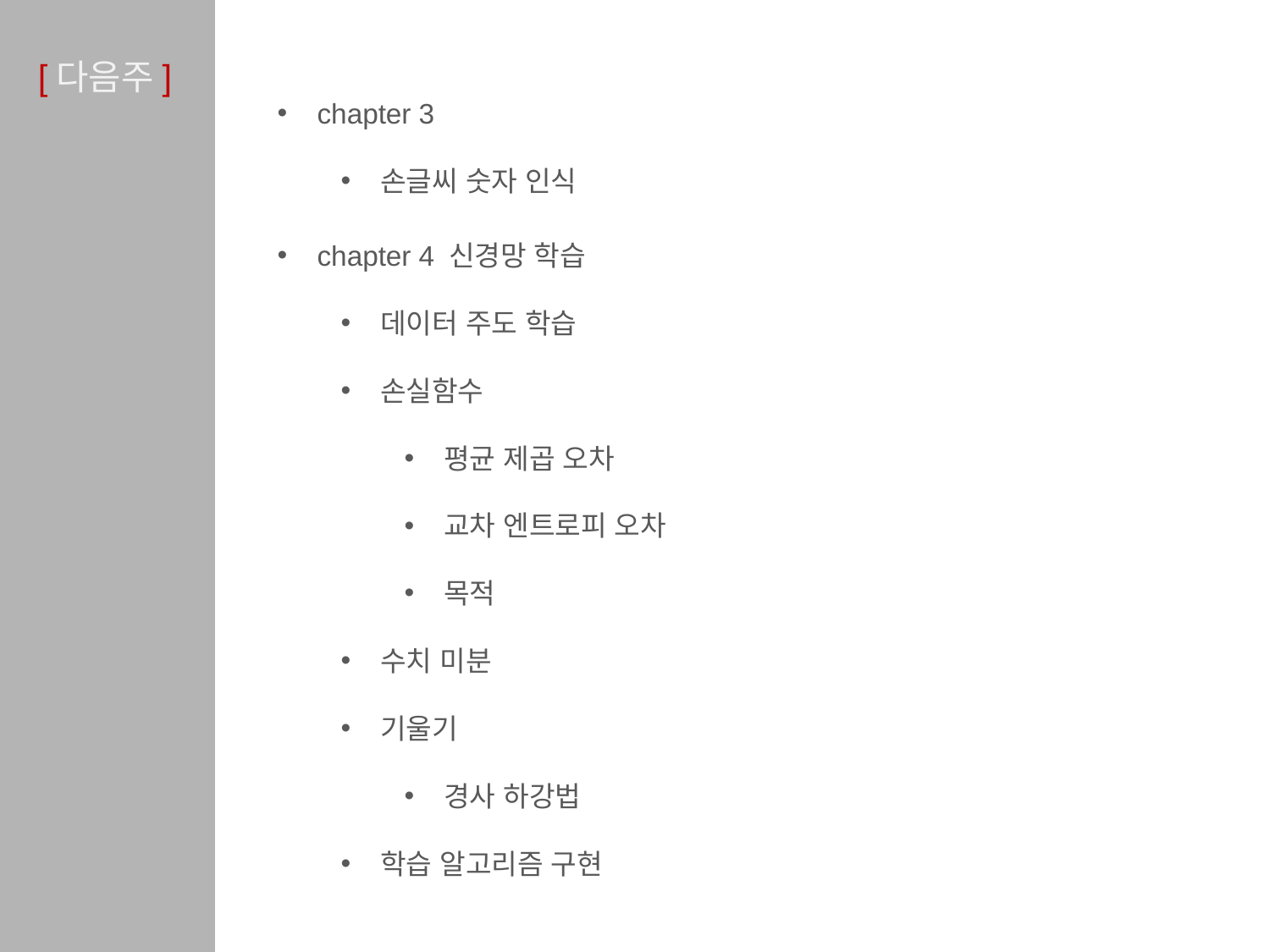

# [다음주]
chapter 3
손글씨 숫자 인식
chapter 4 신경망 학습
데이터 주도 학습
손실함수
평균 제곱 오차
교차 엔트로피 오차
목적
수치 미분
기울기
경사 하강법
학습 알고리즘 구현